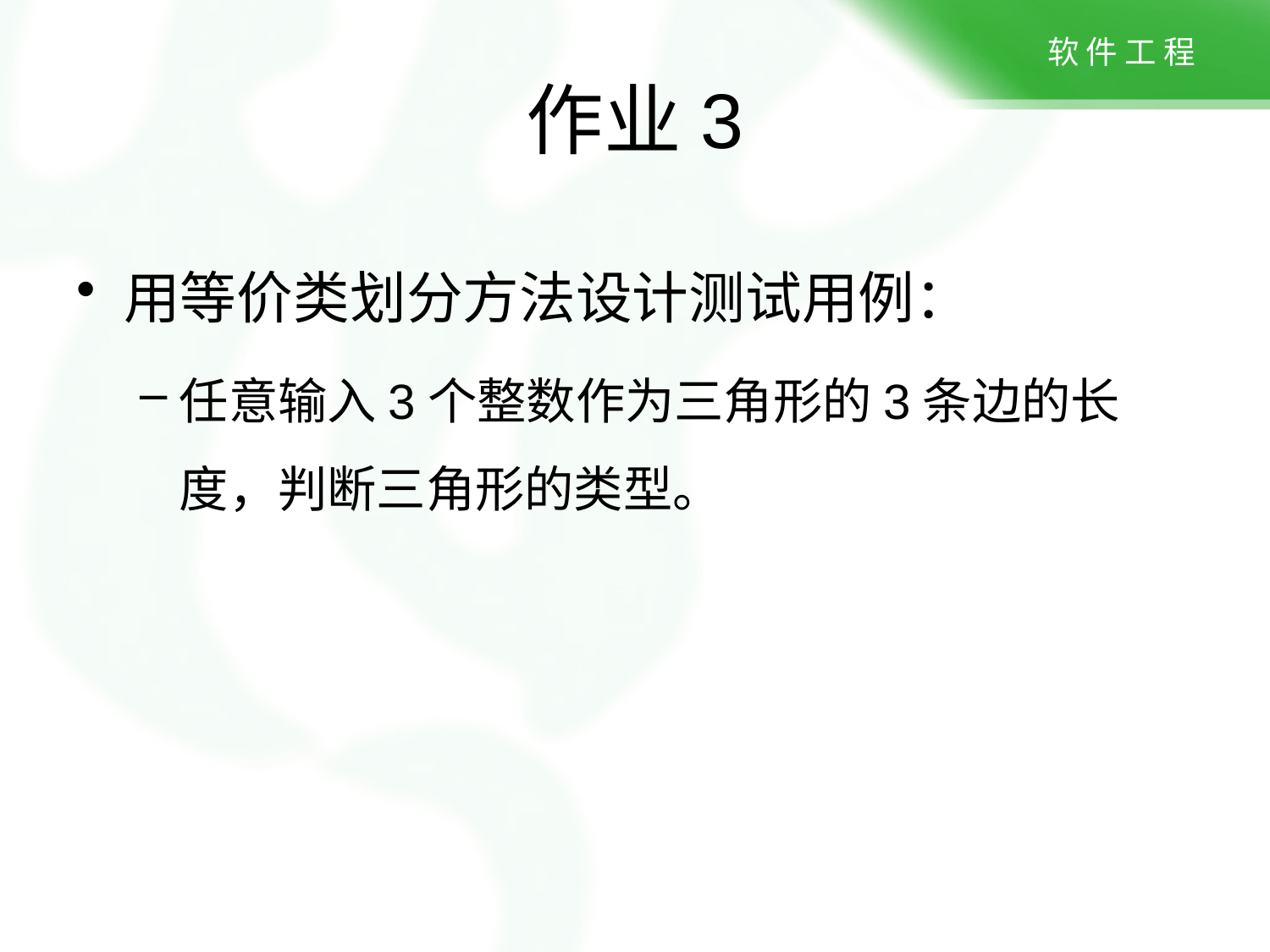

# 作业3
用等价类划分方法设计测试用例：
任意输入3个整数作为三角形的3条边的长度，判断三角形的类型。